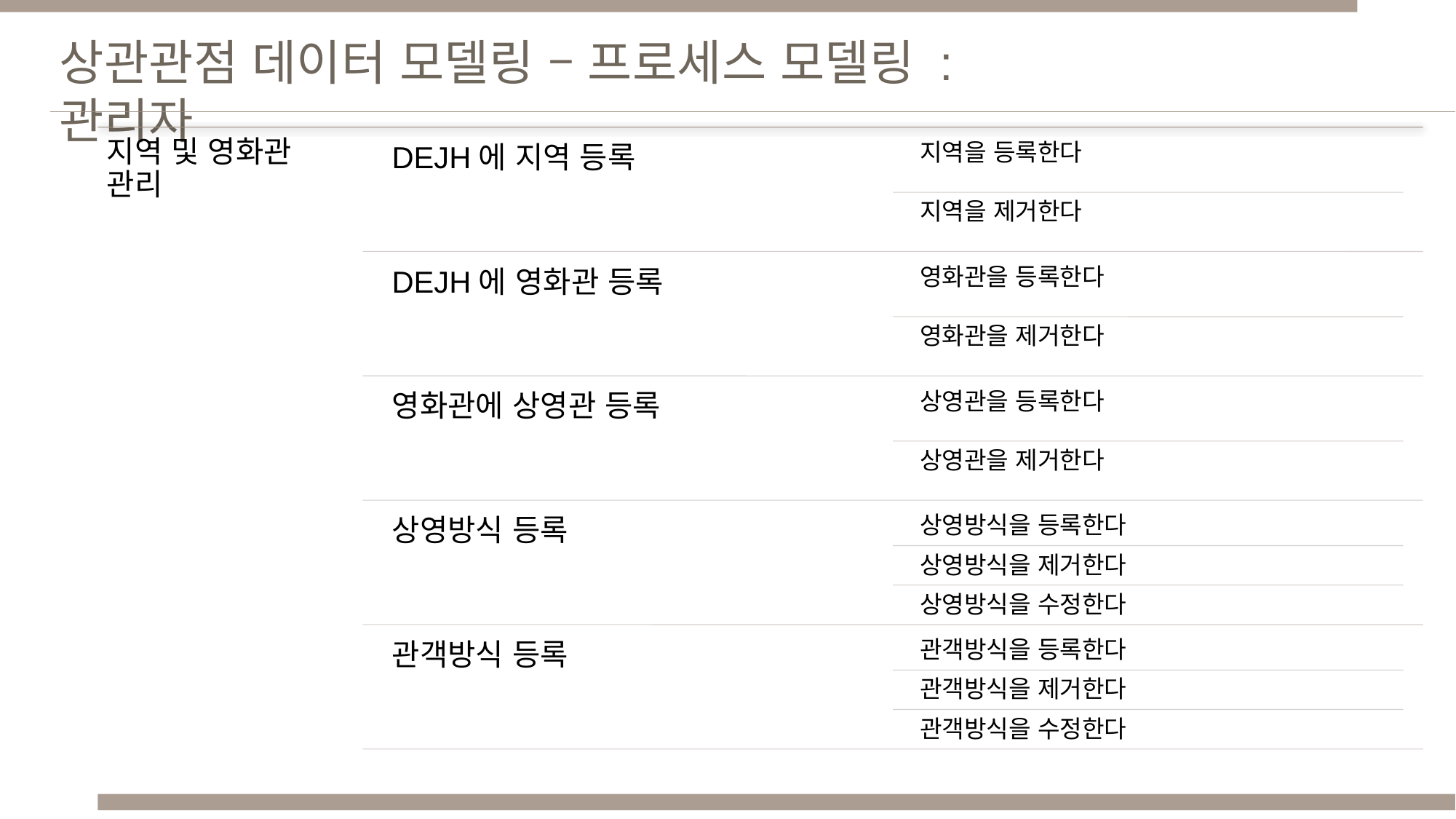

상관관점 데이터 모델링 – 프로세스 모델링 : 관리자

지역 및 영화관 관리

DEJH에 지역 등록

지역을 등록한다

지역을 제거한다

DEJH에 영화관 등록

영화관을 등록한다

영화관을 제거한다

영화관에 상영관 등록

상영관을 등록한다

상영관을 제거한다

상영방식 등록

상영방식을 등록한다

상영방식을 제거한다

상영방식을 수정한다

관객방식 등록

관객방식을 등록한다

관객방식을 제거한다

관객방식을 수정한다